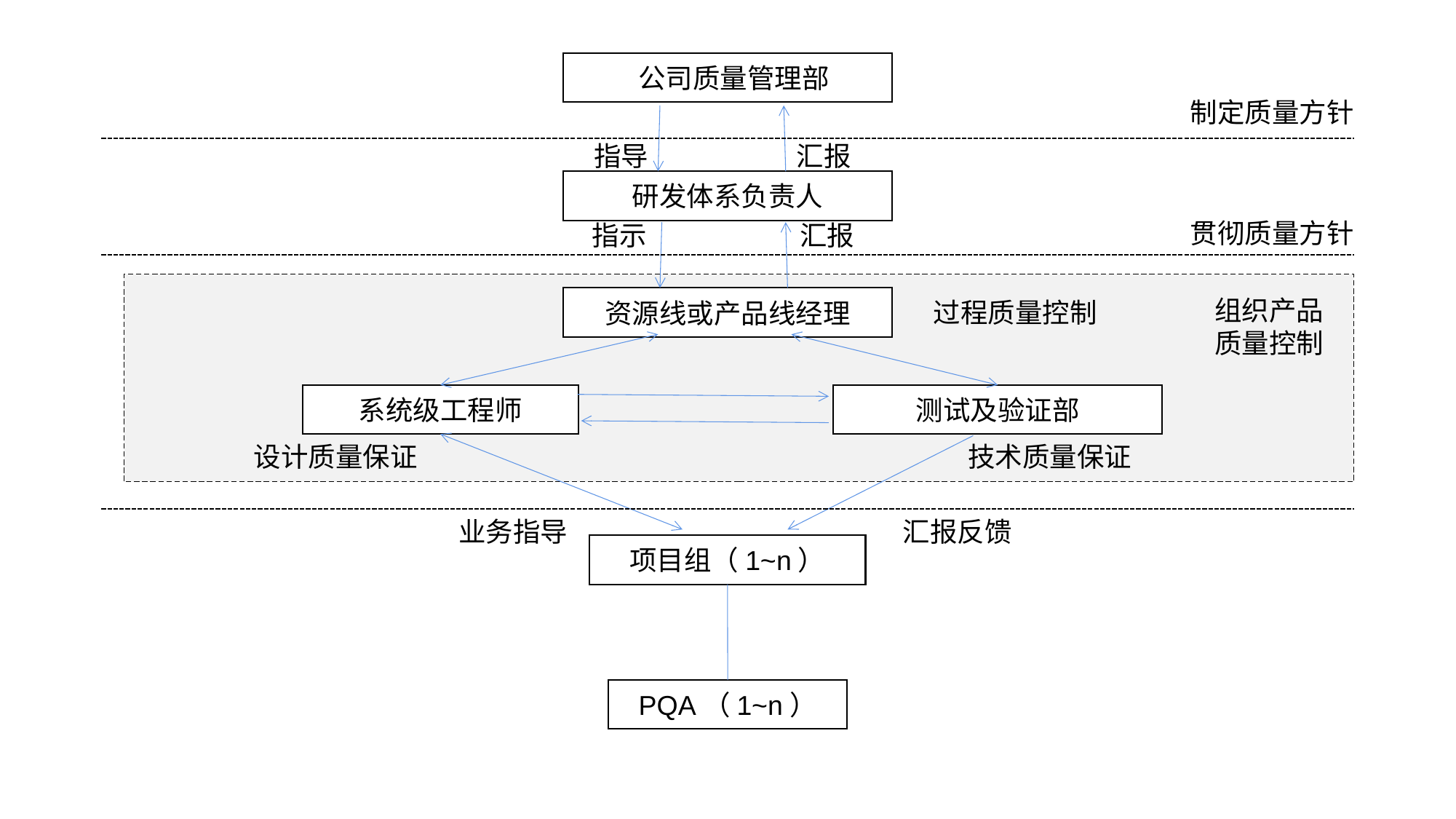

公司质量管理部
制定质量方针
指导
汇报
研发体系负责人
贯彻质量方针
指示
汇报

资源线或产品线经理
组织产品
质量控制
过程质量控制
系统级工程师
测试及验证部
设计质量保证
技术质量保证
业务指导
汇报反馈
项目组（1~n）
PQA（1~n）